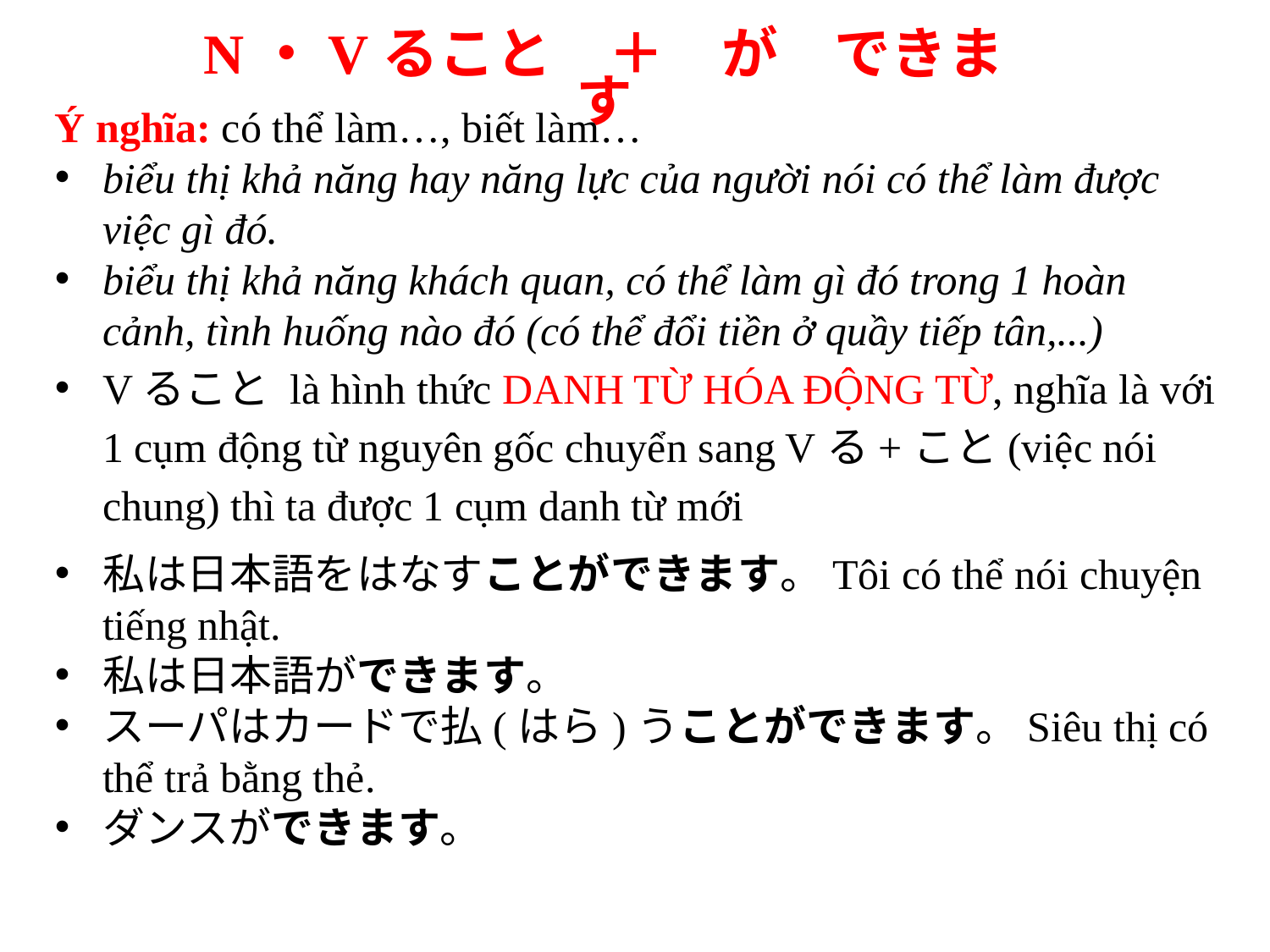

N・Vること　＋　が　できます
Ý nghĩa: có thể làm…, biết làm…
biểu thị khả năng hay năng lực của người nói có thể làm được việc gì đó.
biểu thị khả năng khách quan, có thể làm gì đó trong 1 hoàn cảnh, tình huống nào đó (có thể đổi tiền ở quầy tiếp tân,...)
Vること là hình thức DANH TỪ HÓA ĐỘNG TỪ, nghĩa là với 1 cụm động từ nguyên gốc chuyển sang Vる+こと(việc nói chung) thì ta được 1 cụm danh từ mới
私は日本語をはなすことができます。Tôi có thể nói chuyện tiếng nhật.
私は日本語ができます。
スーパはカードで払(はら)うことができます。Siêu thị có thể trả bằng thẻ.
ダンスができます。